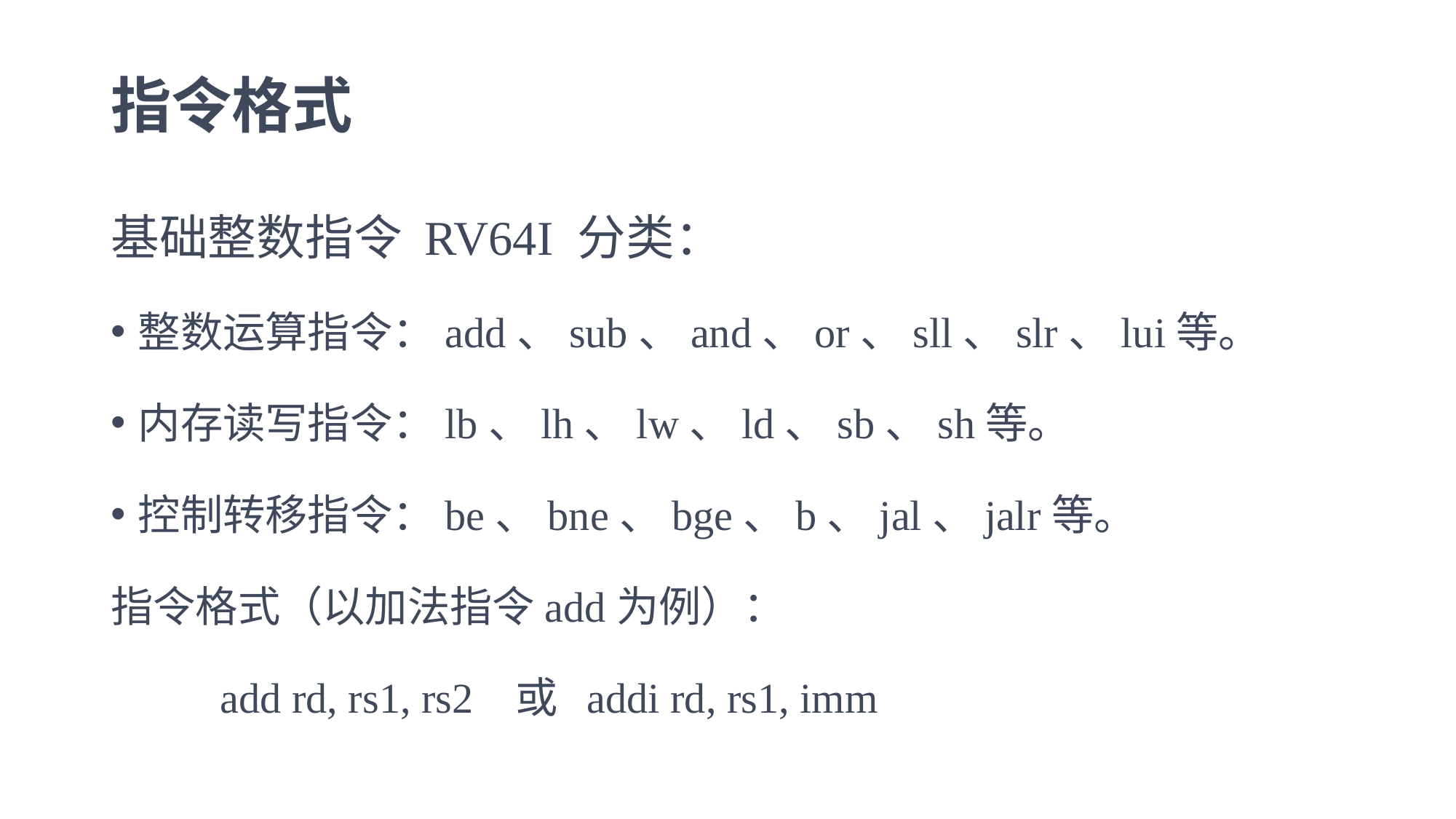

# 指令格式
基础整数指令 RV64I 分类：
整数运算指令：add、sub、and、or、sll、slr、lui等。
内存读写指令：lb、lh、lw、ld、sb、sh等。
控制转移指令：be、bne、bge、b、jal、jalr等。
指令格式（以加法指令add为例）：
	add rd, rs1, rs2   或  addi rd, rs1, imm